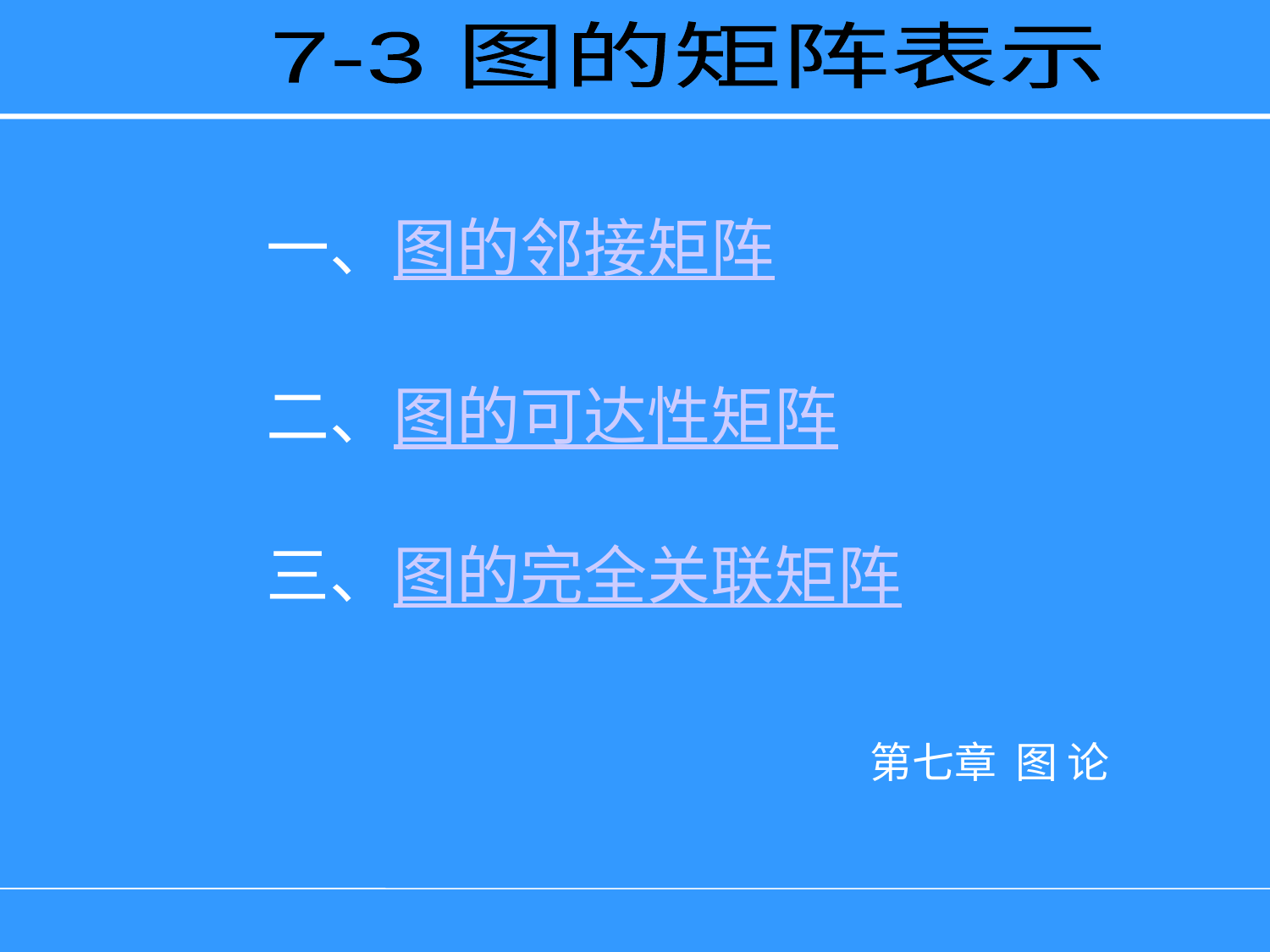

7-3 图的矩阵表示

一、图的邻接矩阵
二、图的可达性矩阵
三、图的完全关联矩阵
第七章  图 论